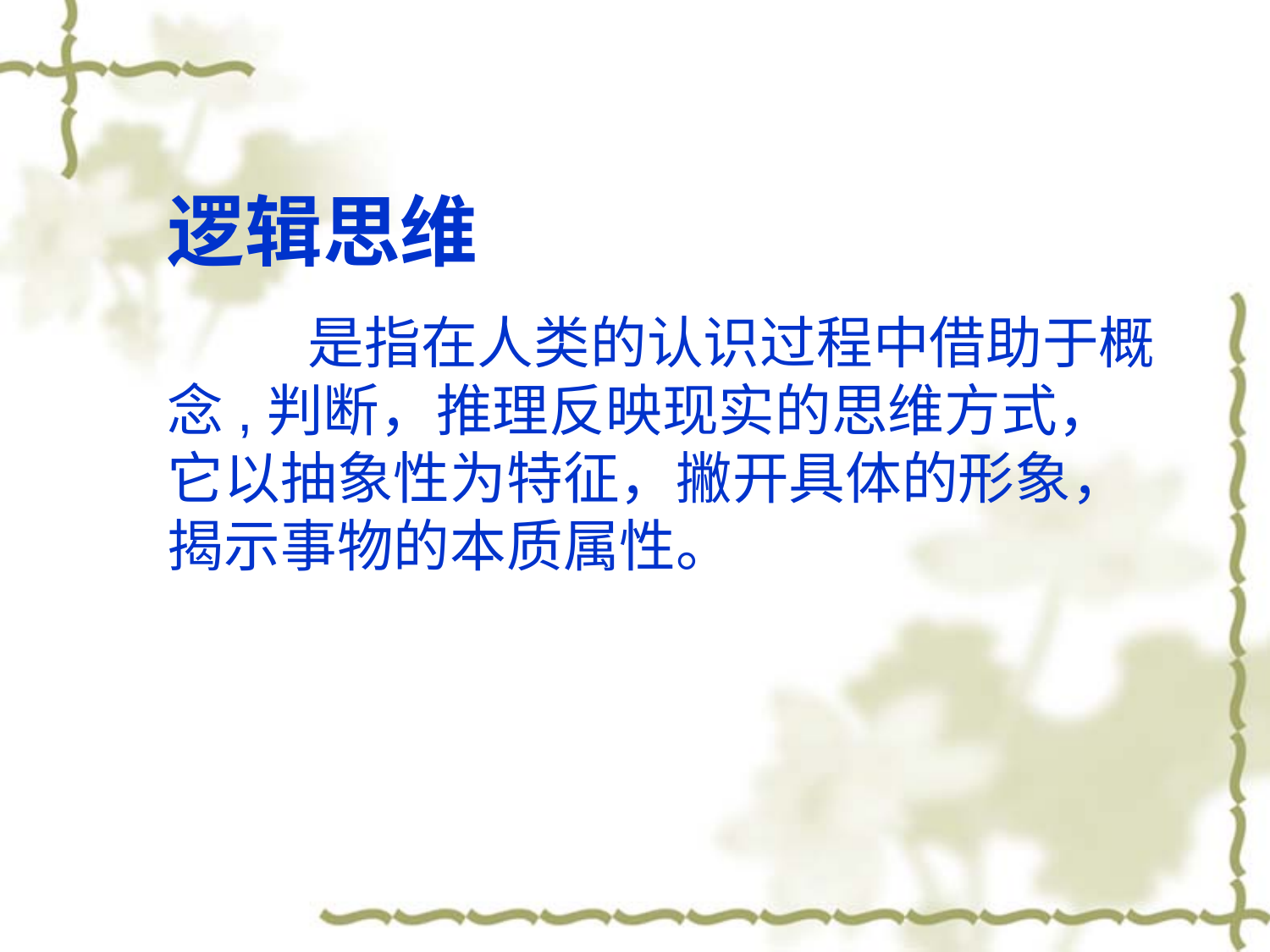

逻辑思维
          是指在人类的认识过程中借助于概念,判断，推理反映现实的思维方式，它以抽象性为特征，撇开具体的形象，揭示事物的本质属性。